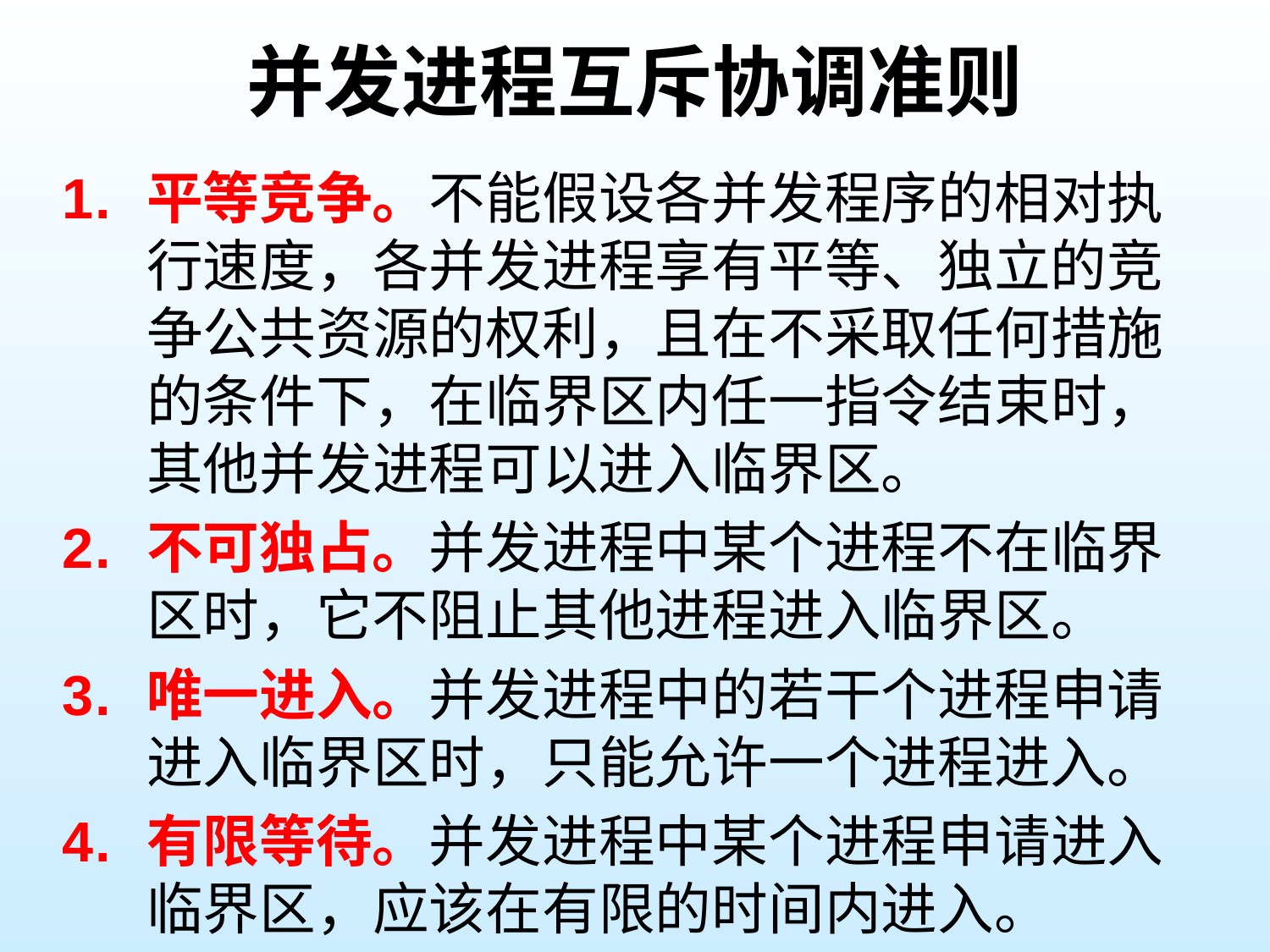

# 并发进程互斥协调准则
平等竞争。不能假设各并发程序的相对执行速度，各并发进程享有平等、独立的竞争公共资源的权利，且在不采取任何措施的条件下，在临界区内任一指令结束时，其他并发进程可以进入临界区。
不可独占。并发进程中某个进程不在临界区时，它不阻止其他进程进入临界区。
唯一进入。并发进程中的若干个进程申请进入临界区时，只能允许一个进程进入。
有限等待。并发进程中某个进程申请进入临界区，应该在有限的时间内进入。